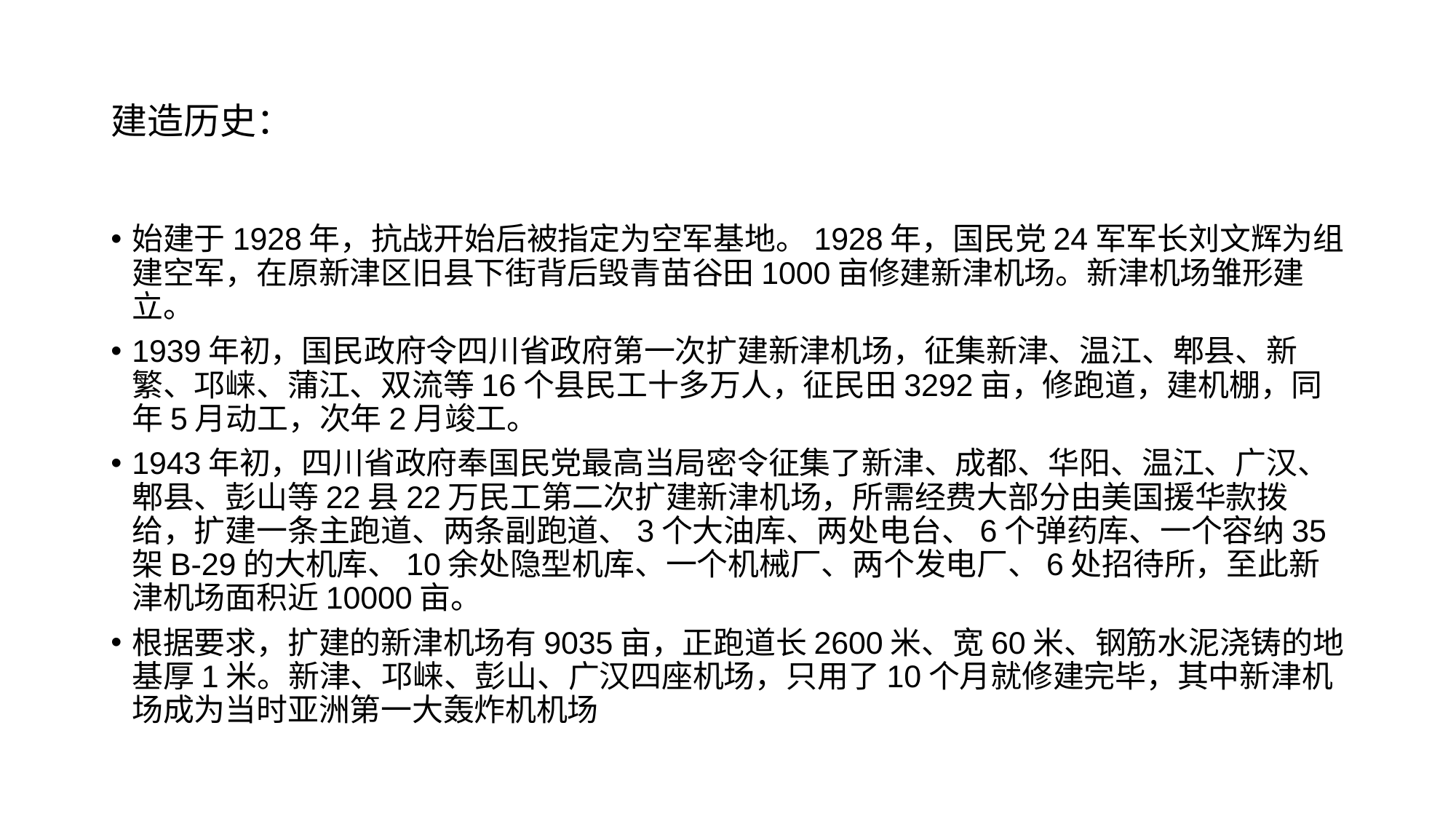

# 建造历史：
始建于1928年，抗战开始后被指定为空军基地。1928年，国民党24军军长刘文辉为组建空军，在原新津区旧县下街背后毁青苗谷田1000亩修建新津机场。新津机场雏形建立。
1939年初，国民政府令四川省政府第一次扩建新津机场，征集新津、温江、郫县、新繁、邛崃、蒲江、双流等16个县民工十多万人，征民田3292亩，修跑道，建机棚，同年5月动工，次年2月竣工。
1943年初，四川省政府奉国民党最高当局密令征集了新津、成都、华阳、温江、广汉、郫县、彭山等22县22万民工第二次扩建新津机场，所需经费大部分由美国援华款拨给，扩建一条主跑道、两条副跑道、3个大油库、两处电台、6个弹药库、一个容纳35架B-29的大机库、10余处隐型机库、一个机械厂、两个发电厂、6处招待所，至此新津机场面积近10000亩。
根据要求，扩建的新津机场有9035亩，正跑道长2600米、宽60米、钢筋水泥浇铸的地基厚1米。新津、邛崃、彭山、广汉四座机场，只用了10个月就修建完毕，其中新津机场成为当时亚洲第一大轰炸机机场